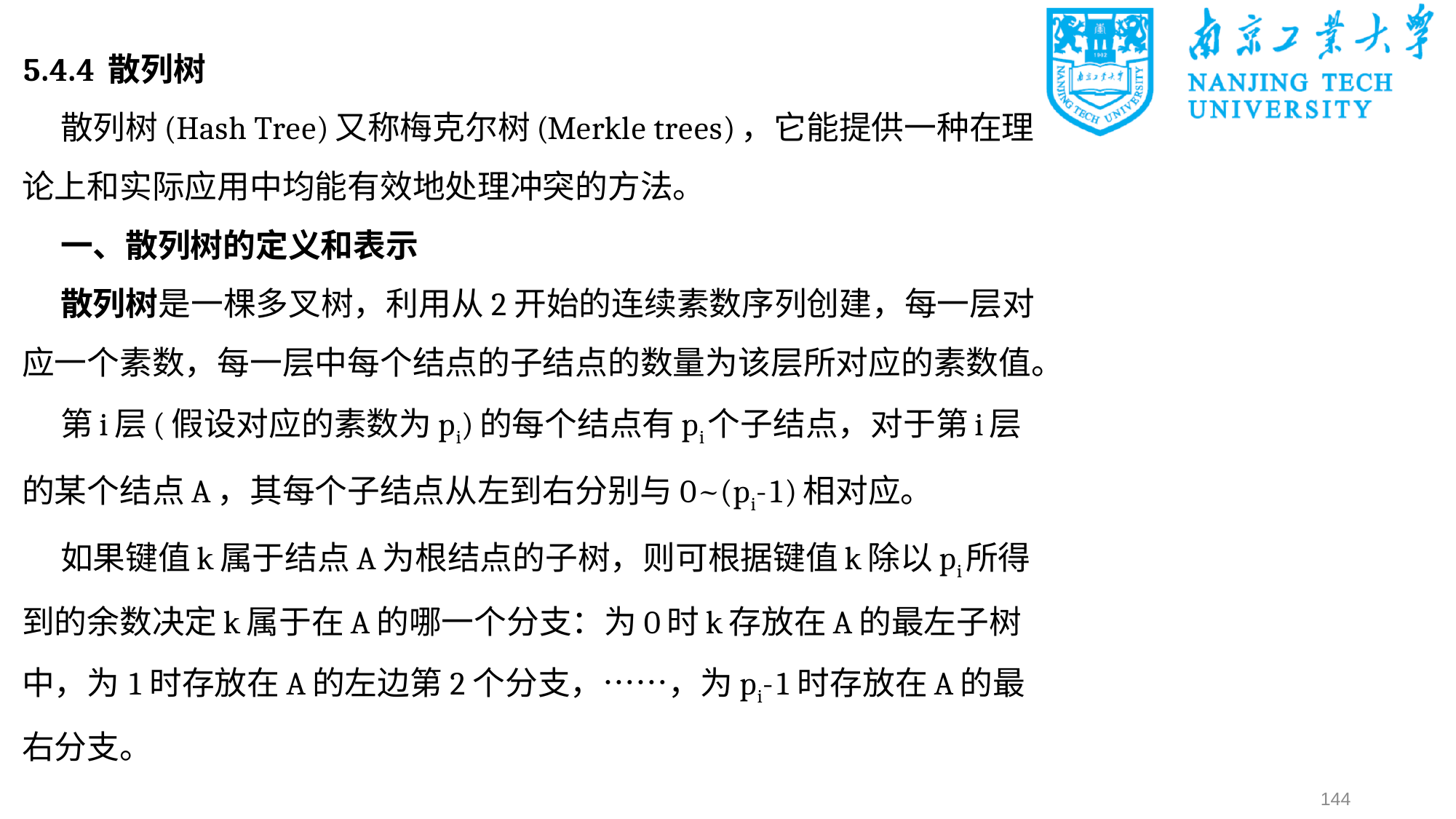

5.4.4 散列树
散列树(Hash Tree)又称梅克尔树(Merkle trees)，它能提供一种在理论上和实际应用中均能有效地处理冲突的方法。
一、散列树的定义和表示
散列树是一棵多叉树，利用从2开始的连续素数序列创建，每一层对应一个素数，每一层中每个结点的子结点的数量为该层所对应的素数值。
第i层(假设对应的素数为pi)的每个结点有pi个子结点，对于第i层的某个结点A，其每个子结点从左到右分别与0~(pi-1)相对应。
如果键值k属于结点A为根结点的子树，则可根据键值k除以pi所得到的余数决定k属于在A的哪一个分支：为0时k存放在A的最左子树中，为1时存放在A的左边第2个分支，……，为pi-1时存放在A的最右分支。
144